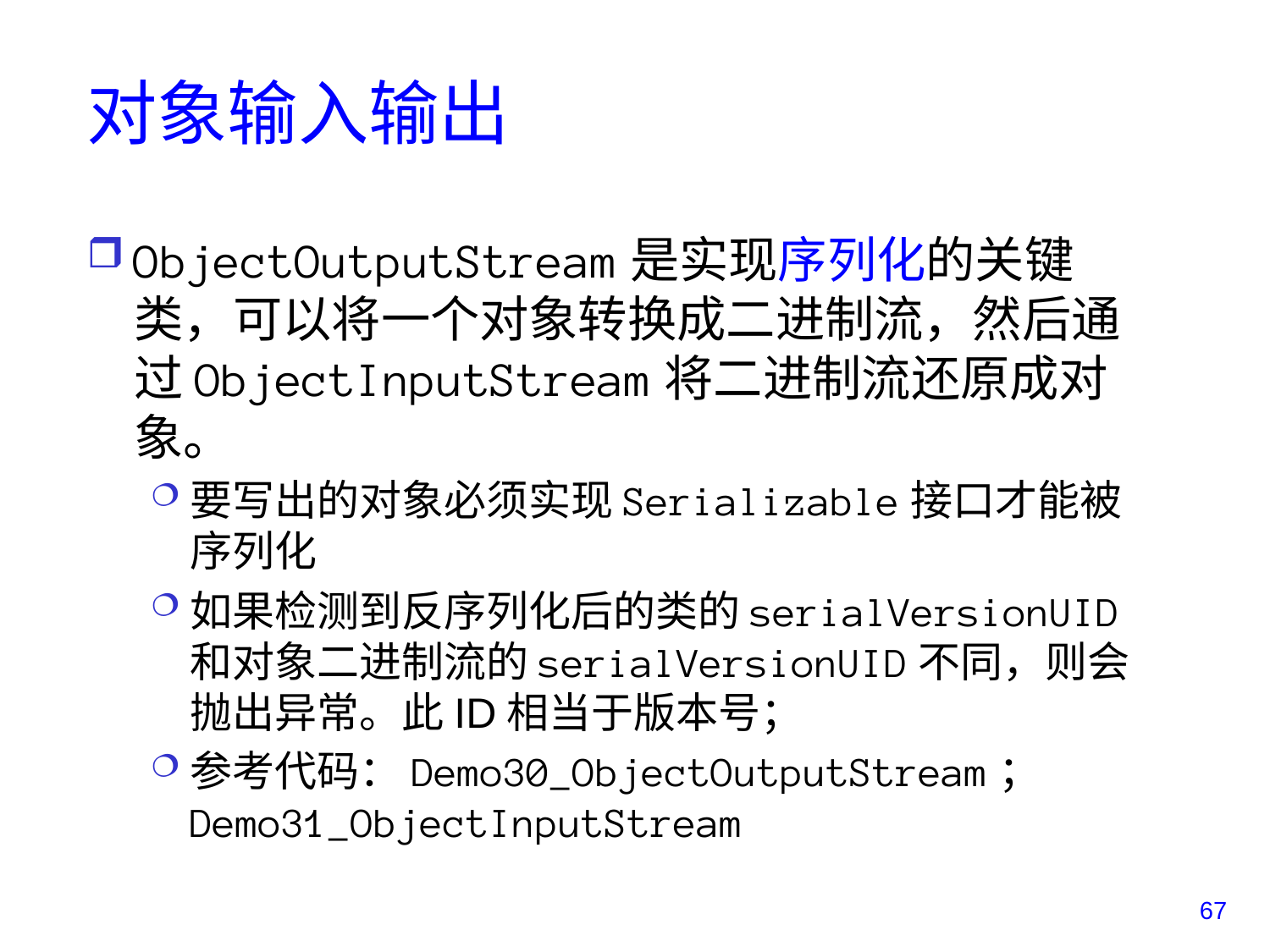

# 对象输入输出
ObjectOutputStream是实现序列化的关键类，可以将一个对象转换成二进制流，然后通过ObjectInputStream将二进制流还原成对象。
要写出的对象必须实现Serializable接口才能被序列化
如果检测到反序列化后的类的serialVersionUID和对象二进制流的serialVersionUID不同，则会抛出异常。此ID相当于版本号；
参考代码：Demo30_ObjectOutputStream；Demo31_ObjectInputStream

67